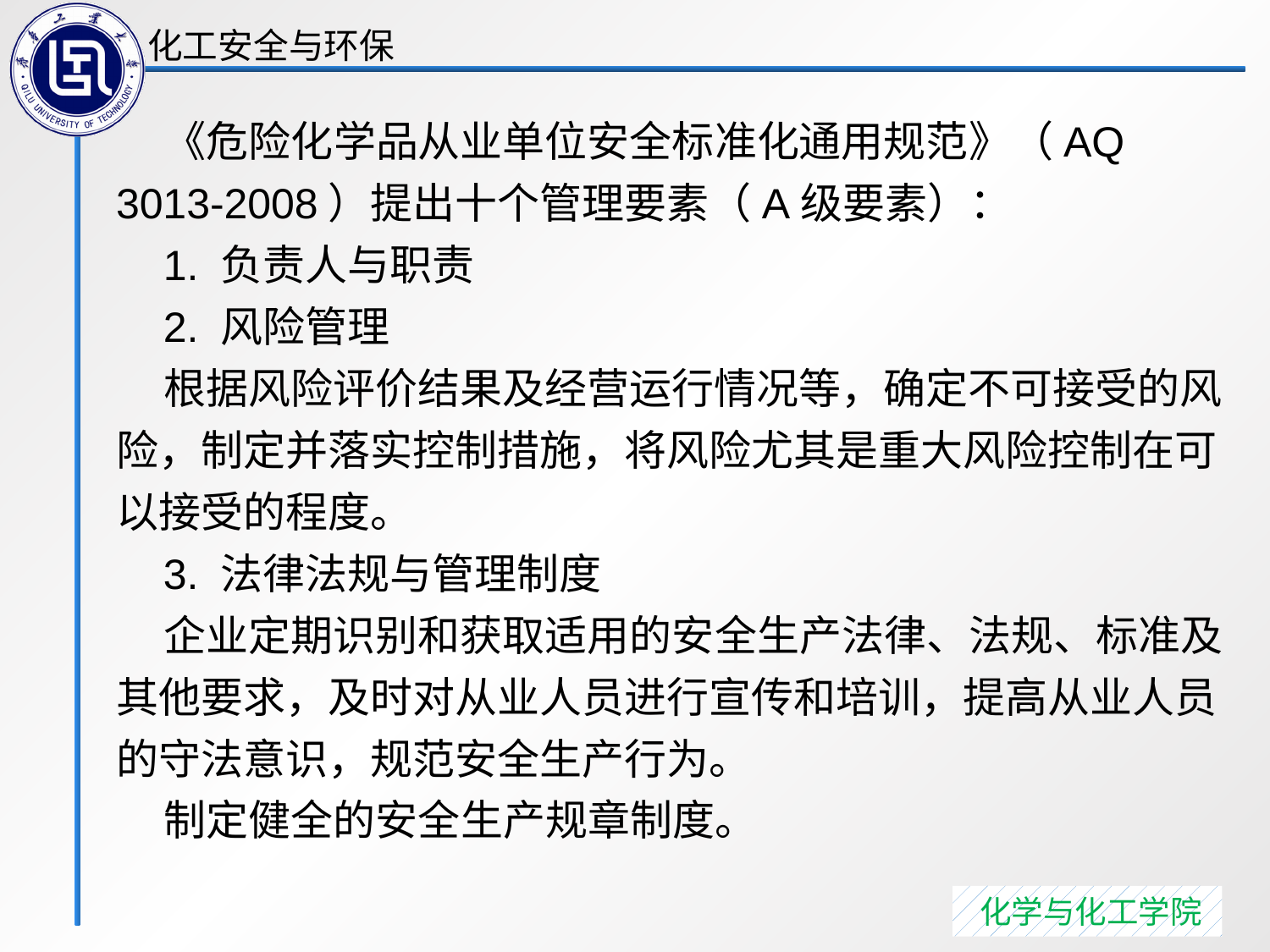

《危险化学品从业单位安全标准化通用规范》（AQ 3013-2008）提出十个管理要素（A级要素）：
    1. 负责人与职责
    2. 风险管理
    根据风险评价结果及经营运行情况等，确定不可接受的风险，制定并落实控制措施，将风险尤其是重大风险控制在可以接受的程度。
    3. 法律法规与管理制度
    企业定期识别和获取适用的安全生产法律、法规、标准及其他要求，及时对从业人员进行宣传和培训，提高从业人员的守法意识，规范安全生产行为。
    制定健全的安全生产规章制度。